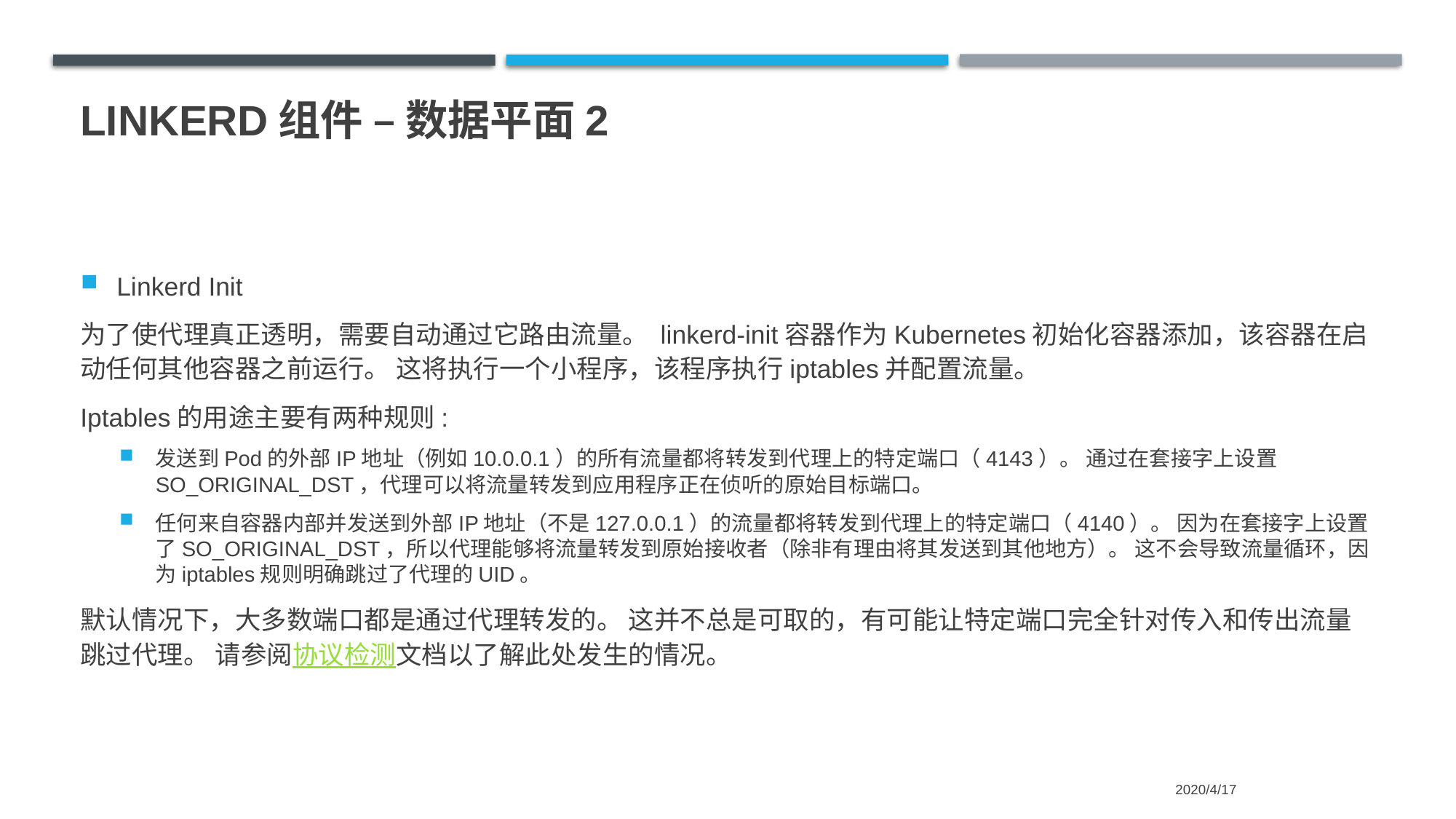

# Linkerd组件 – 数据平面2
Linkerd Init
为了使代理真正透明，需要自动通过它路由流量。 linkerd-init容器作为Kubernetes初始化容器添加，该容器在启动任何其他容器之前运行。 这将执行一个小程序，该程序执行iptables并配置流量。
Iptables的用途主要有两种规则:
发送到Pod的外部IP地址（例如10.0.0.1）的所有流量都将转发到代理上的特定端口（4143）。 通过在套接字上设置SO_ORIGINAL_DST，代理可以将流量转发到应用程序正在侦听的原始目标端口。
任何来自容器内部并发送到外部IP地址（不是127.0.0.1）的流量都将转发到代理上的特定端口（4140）。 因为在套接字上设置了SO_ORIGINAL_DST，所以代理能够将流量转发到原始接收者（除非有理由将其发送到其他地方）。 这不会导致流量循环，因为iptables规则明确跳过了代理的UID。
默认情况下，大多数端口都是通过代理转发的。 这并不总是可取的，有可能让特定端口完全针对传入和传出流量跳过代理。 请参阅协议检测文档以了解此处发生的情况。
2020/4/17